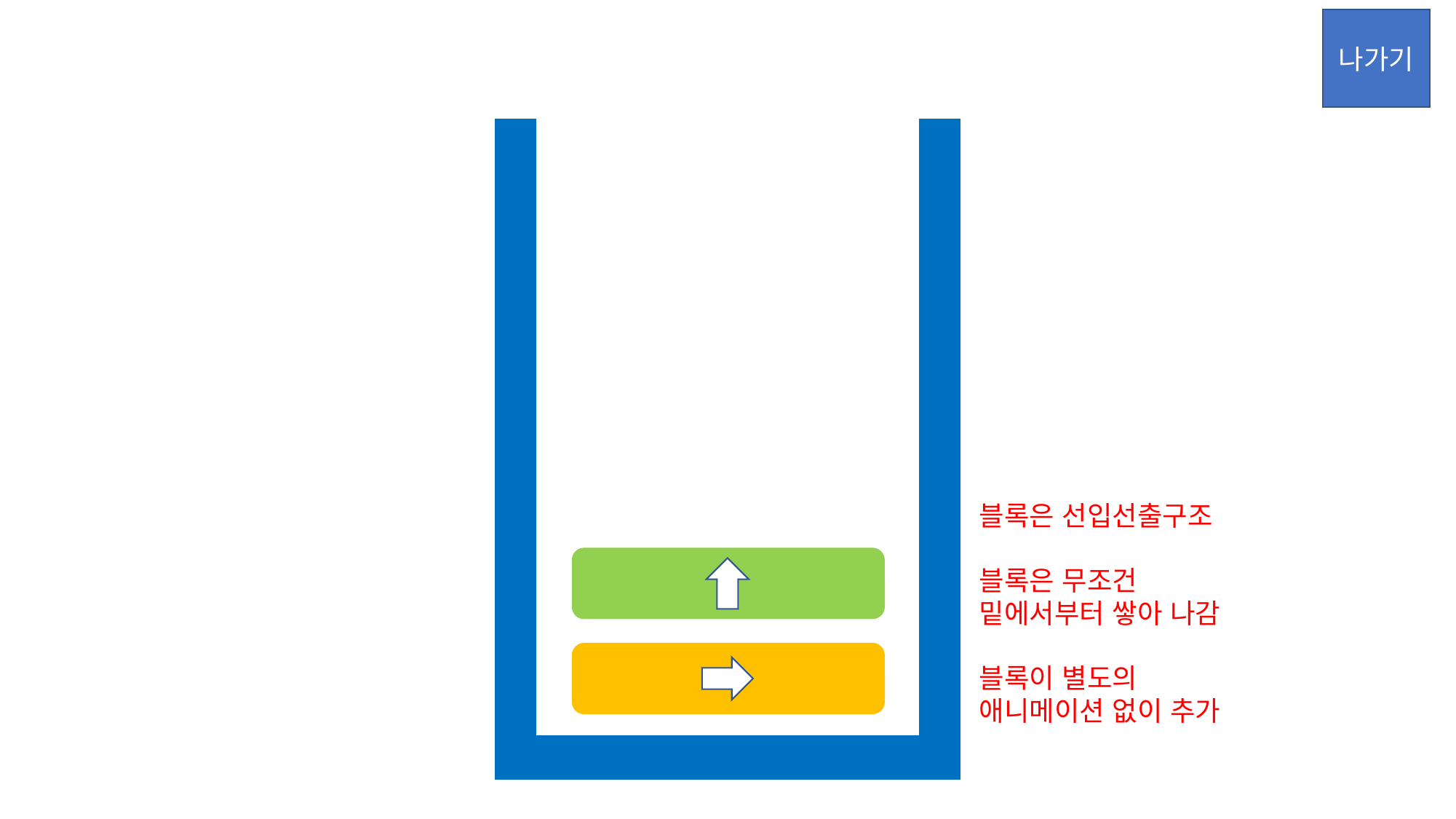

나가기

블록은 선입선출구조

블록은 무조건 밑에서부터 쌓아 나감

블록이 별도의 애니메이션 없이 추가